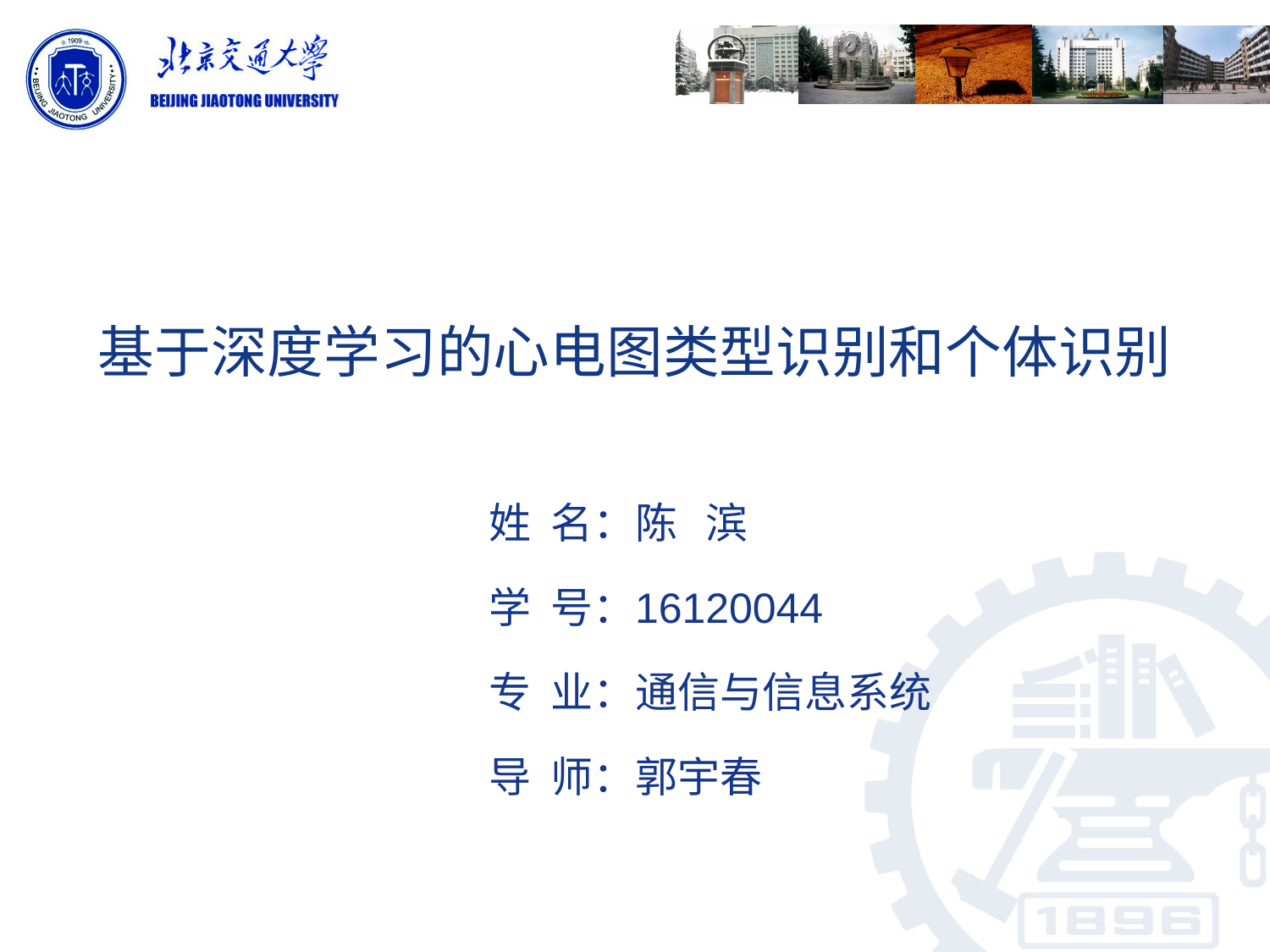

# 基于深度学习的心电图类型识别和个体识别
姓  名：
学  号：
专  业：
导  师：
陈   滨
16120044
通信与信息系统
郭宇春